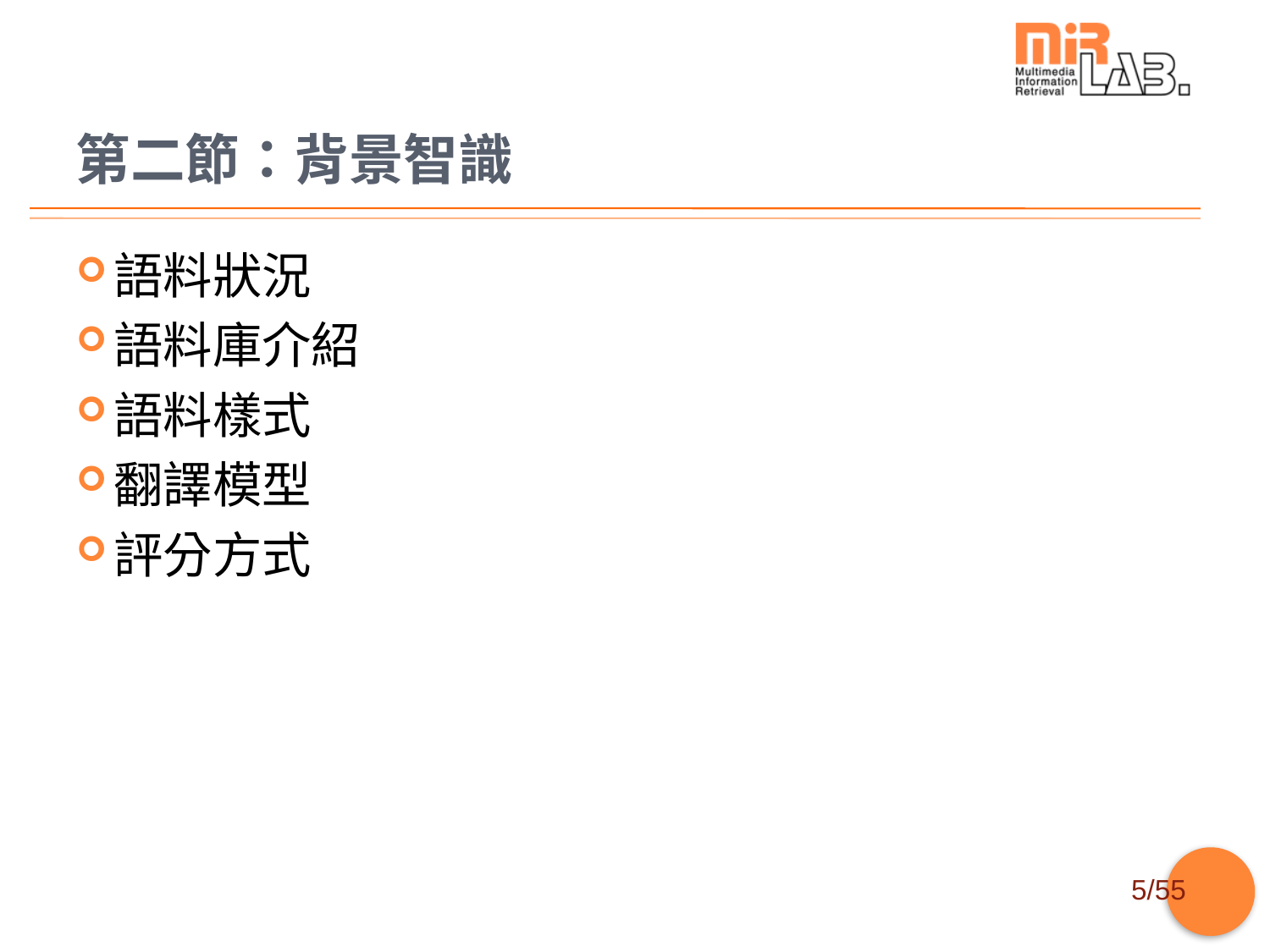

# 第二節：背景智識
語料狀況
語料庫介紹
語料樣式
翻譯模型
評分方式